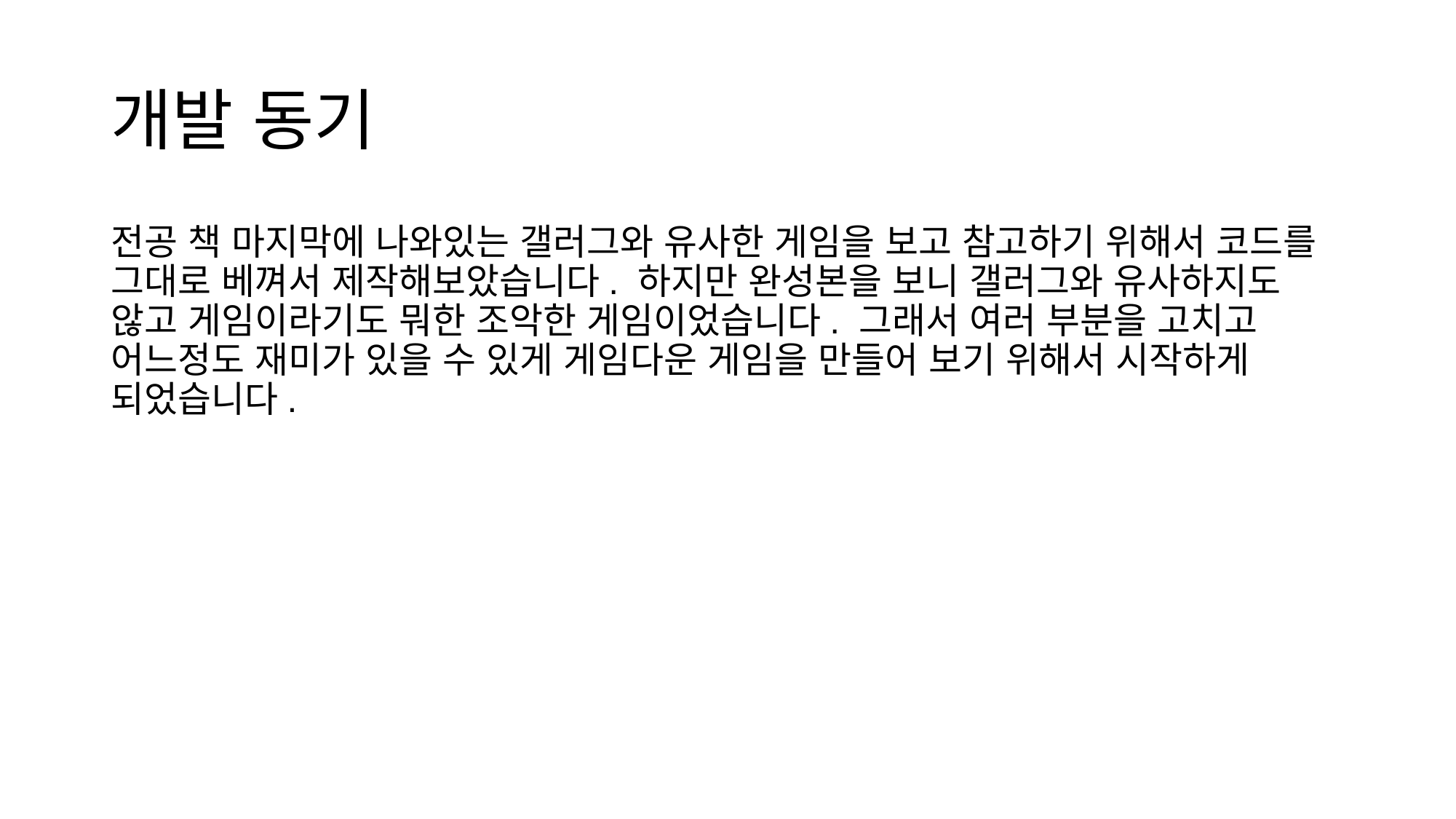

# 개발 동기
전공 책 마지막에 나와있는 갤러그와 유사한 게임을 보고 참고하기 위해서 코드를 그대로 베껴서 제작해보았습니다. 하지만 완성본을 보니 갤러그와 유사하지도 않고 게임이라기도 뭐한 조악한 게임이었습니다. 그래서 여러 부분을 고치고 어느정도 재미가 있을 수 있게 게임다운 게임을 만들어 보기 위해서 시작하게 되었습니다.